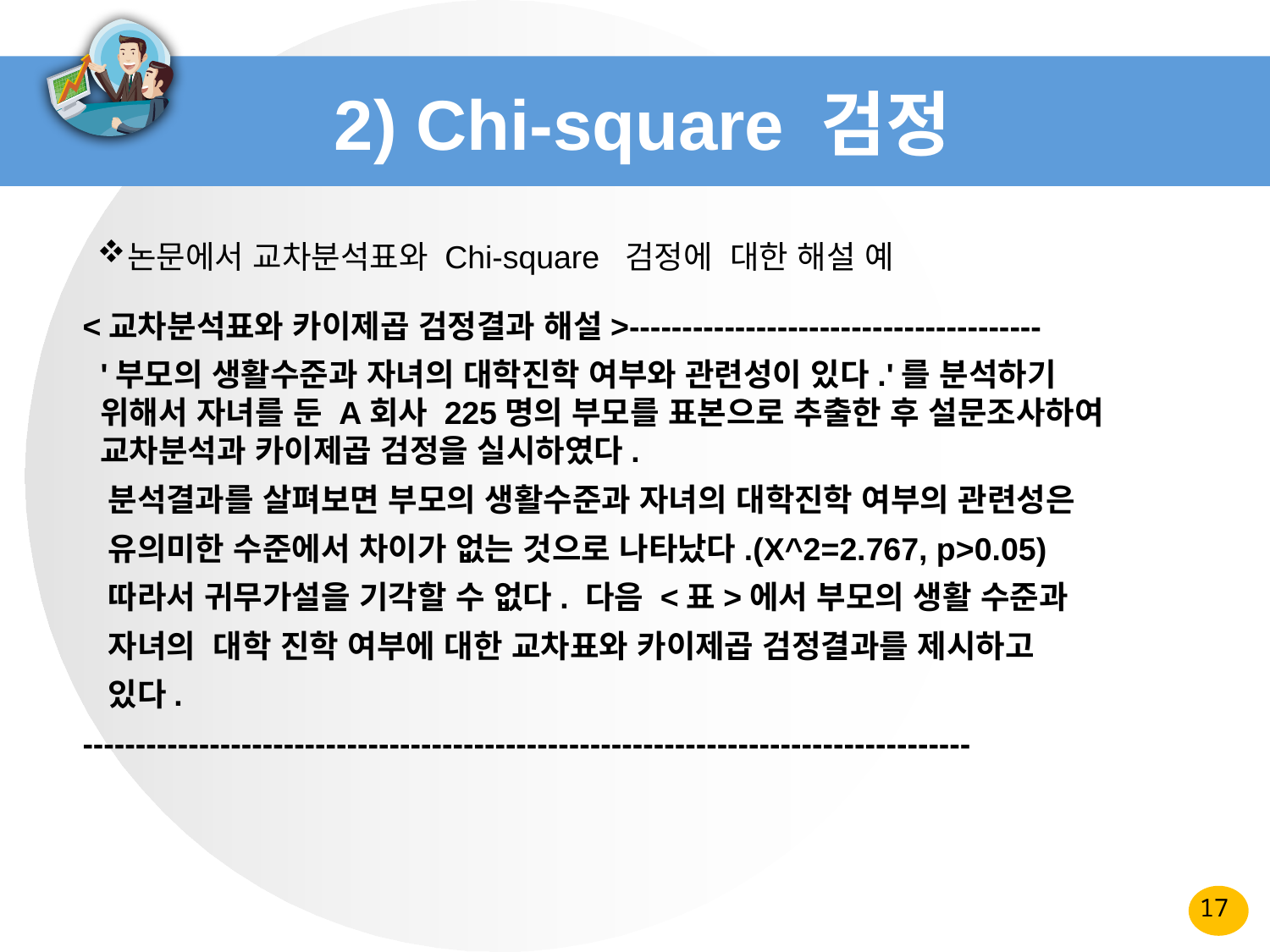

# 2) Chi-square 검정
논문에서 교차분석표와 Chi-square  검정에  대한 해설 예
<교차분석표와 카이제곱 검정결과 해설>---------------------------------------
  '부모의 생활수준과 자녀의 대학진학 여부와 관련성이 있다.'를 분석하기
  위해서 자녀를 둔 A회사 225명의 부모를 표본으로 추출한 후 설문조사하여
  교차분석과 카이제곱 검정을 실시하였다.
  분석결과를 살펴보면 부모의 생활수준과 자녀의 대학진학 여부의 관련성은
  유의미한 수준에서 차이가 없는 것으로 나타났다.(X^2=2.767, p>0.05)
  따라서 귀무가설을 기각할 수 없다. 다음 <표>에서 부모의 생활 수준과
  자녀의  대학 진학 여부에 대한 교차표와 카이제곱 검정결과를 제시하고
  있다.
------------------------------------------------------------------------------------
17